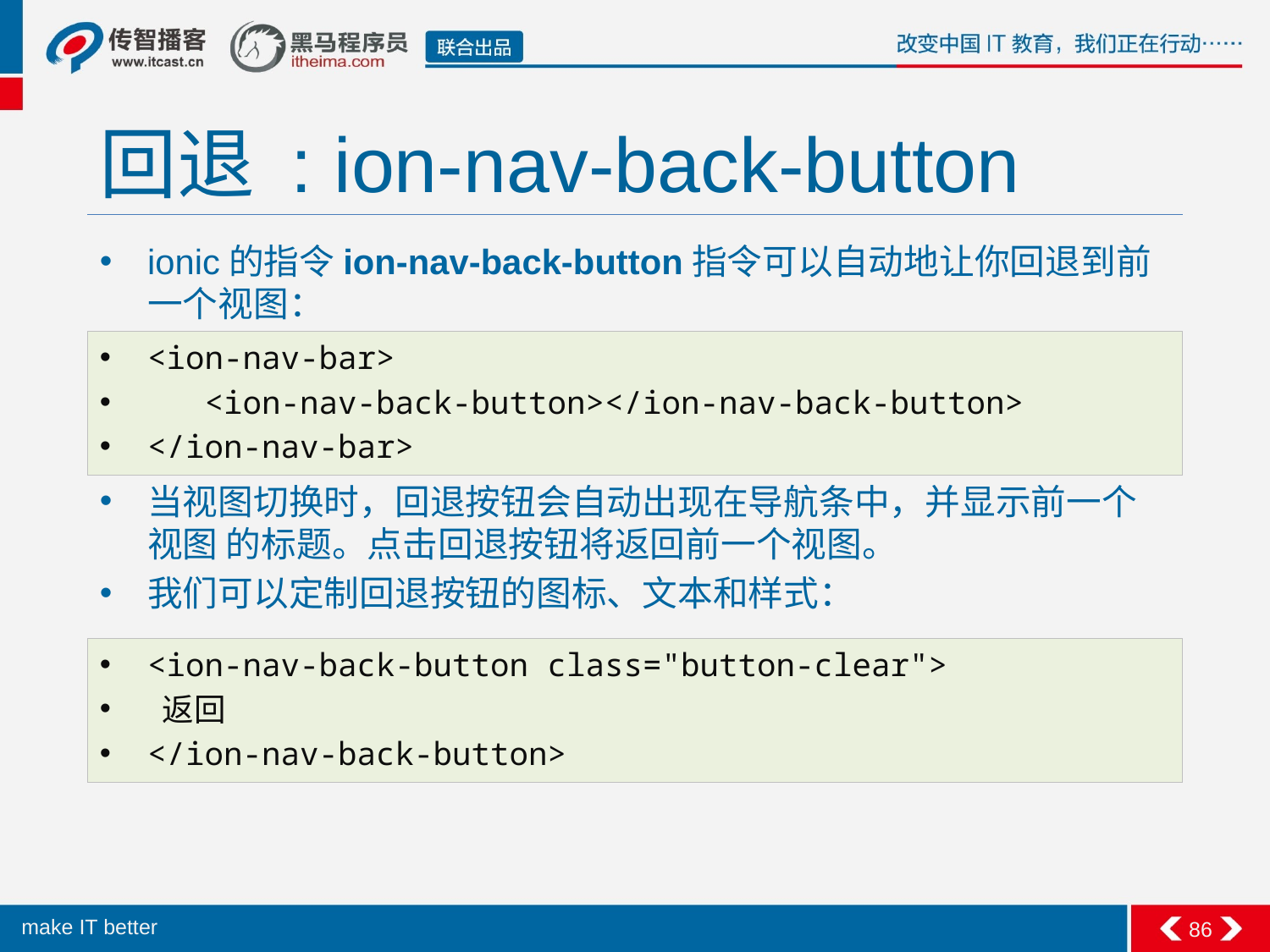

# 回退 : ion-nav-back-button
ionic的指令ion-nav-back-button指令可以自动地让你回退到前一个视图：

当视图切换时，回退按钮会自动出现在导航条中，并显示前一个视图 的标题。点击回退按钮将返回前一个视图。
我们可以定制回退按钮的图标、文本和样式：
<ion-nav-bar>
   <ion-nav-back-button></ion-nav-back-button>
</ion-nav-bar>
<ion-nav-back-button class="button-clear">
 返回
</ion-nav-back-button>
86

make IT better